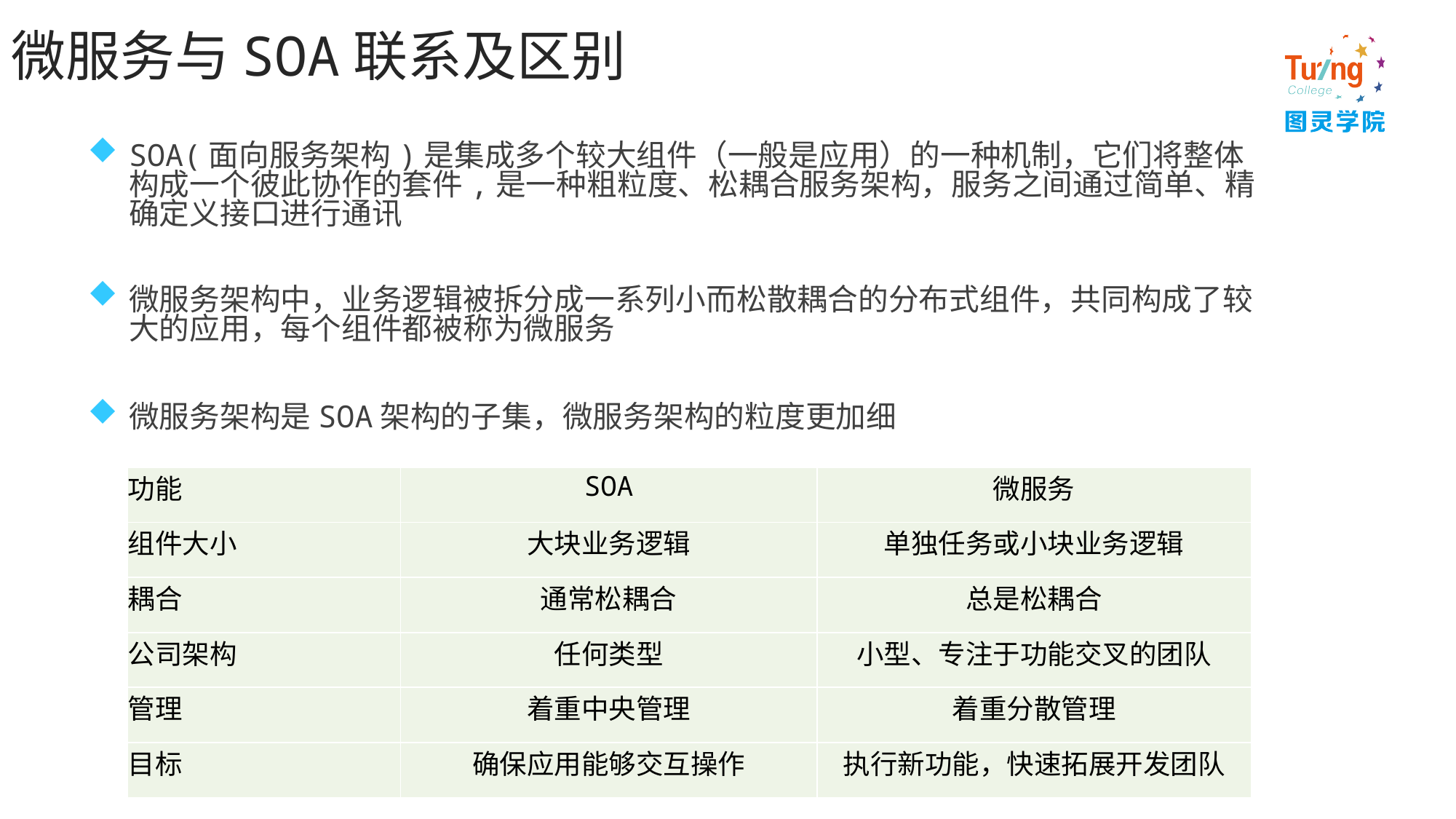

# 微服务与SOA联系及区别
SOA(面向服务架构)是集成多个较大组件（一般是应用）的一种机制，它们将整体构成一个彼此协作的套件,是一种粗粒度、松耦合服务架构，服务之间通过简单、精确定义接口进行通讯

微服务架构中，业务逻辑被拆分成一系列小而松散耦合的分布式组件，共同构成了较大的应用，每个组件都被称为微服务

微服务架构是SOA架构的子集，微服务架构的粒度更加细
| 功能 | SOA | 微服务 |
| --- | --- | --- |
| 组件大小 | 大块业务逻辑 | 单独任务或小块业务逻辑 |
| 耦合 | 通常松耦合 | 总是松耦合 |
| 公司架构 | 任何类型 | 小型、专注于功能交叉的团队 |
| 管理 | 着重中央管理 | 着重分散管理 |
| 目标 | 确保应用能够交互操作 | 执行新功能，快速拓展开发团队 |